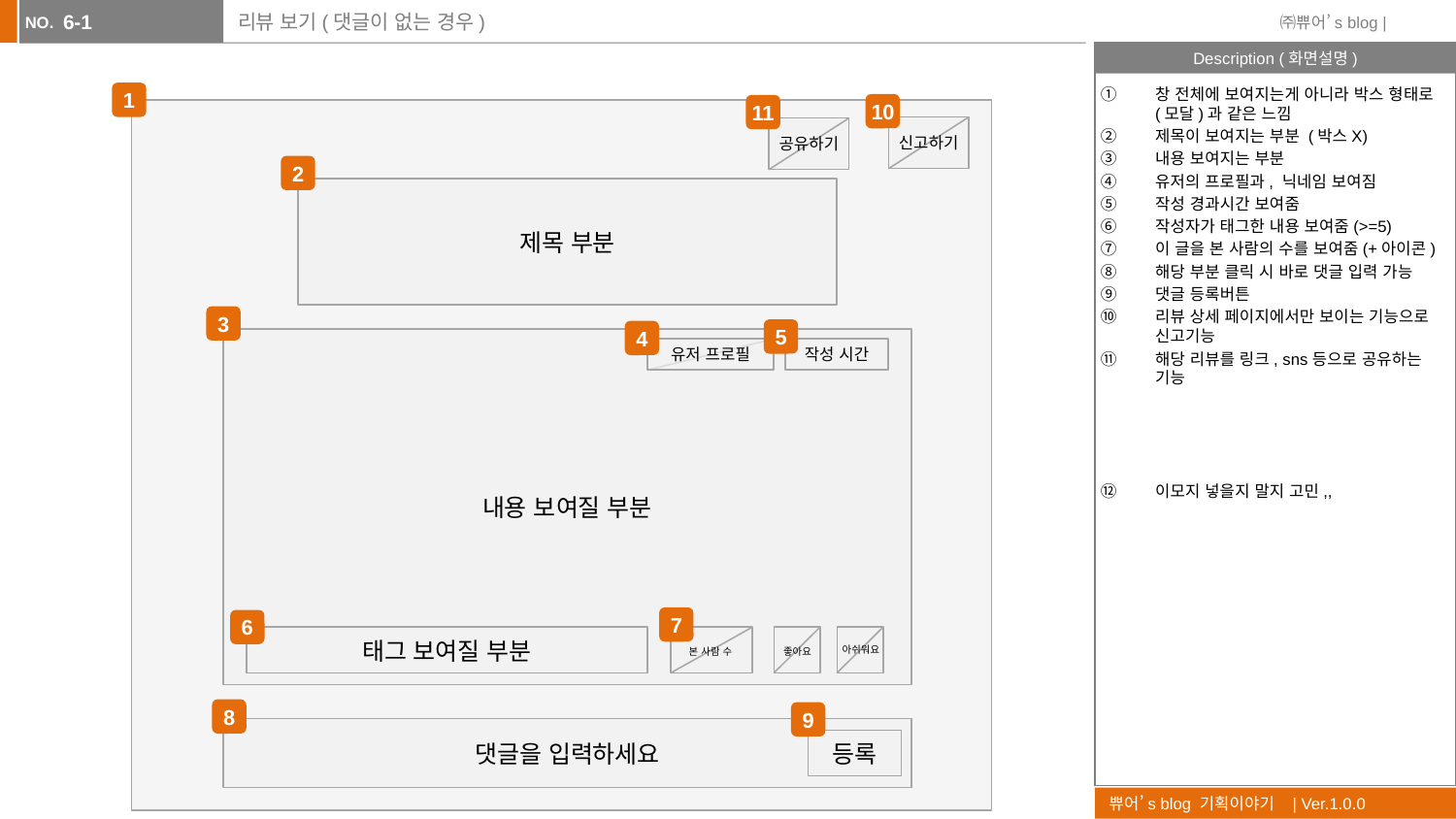

6-1
# 리뷰 보기(댓글이 없는 경우)
창 전체에 보여지는게 아니라 박스 형태로 (모달)과 같은 느낌
제목이 보여지는 부분 (박스X)
내용 보여지는 부분
유저의 프로필과, 닉네임 보여짐
작성 경과시간 보여줌
작성자가 태그한 내용 보여줌(>=5)
이 글을 본 사람의 수를 보여줌(+아이콘)
해당 부분 클릭 시 바로 댓글 입력 가능
댓글 등록버튼
리뷰 상세 페이지에서만 보이는 기능으로 신고기능
해당 리뷰를 링크, sns등으로 공유하는 기능

이모지 넣을지 말지 고민,,

1
10
11

신고하기

공유하기
2
제목 부분
3
5
4
내용 보여질 부분
유저 프로필
작성 시간
7
6
태그 보여질 부분

본 사람 수

좋아요

아쉬워요
8
9
댓글을 입력하세요
등록